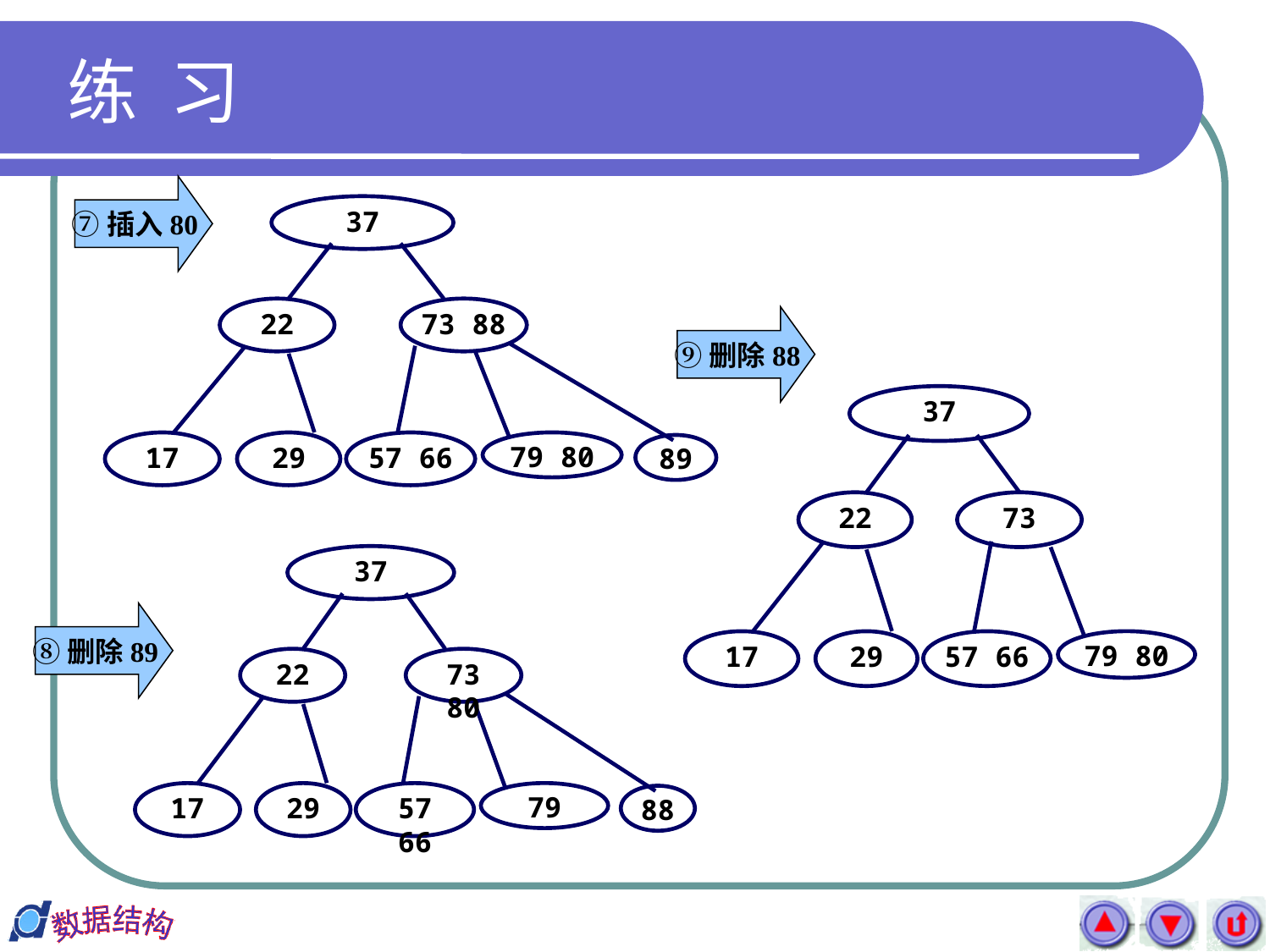

# 练  习
⑦插入80
37

22
73 88

17
29
57 66
79 80
89
⑨删除88
37

22
73

17
29
57 66
79 80
37

22
73 80

17
29
57 66
79
88
⑧删除89